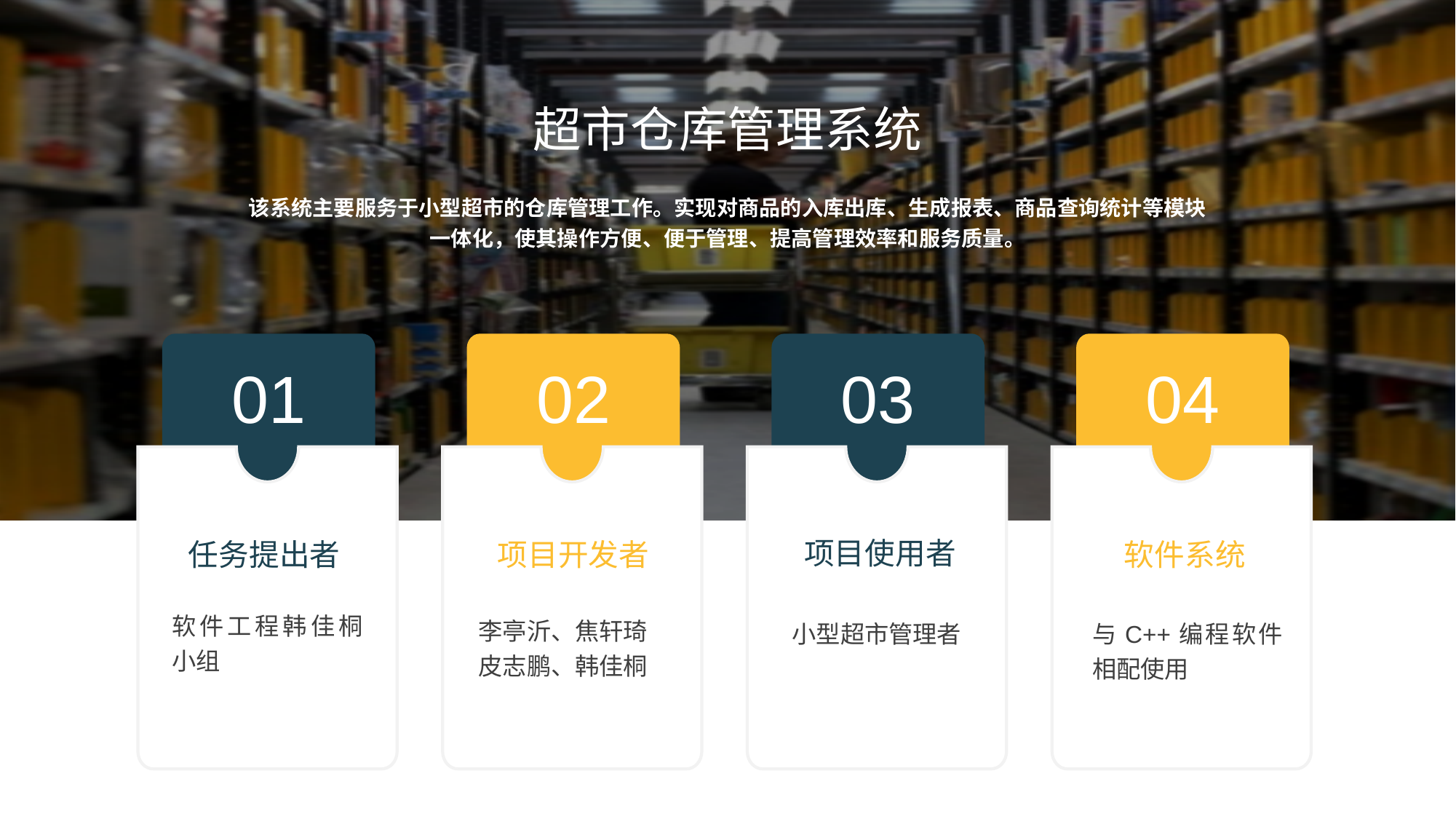

超市仓库管理系统
该系统主要服务于小型超市的仓库管理工作。实现对商品的入库出库、生成报表、商品查询统计等模块一体化，使其操作方便、便于管理、提高管理效率和服务质量。
01
02
03
04

项目使用者
项目开发者
任务提出者
软件系统
软件工程韩佳桐小组
李亭沂、焦轩琦
皮志鹏、韩佳桐
小型超市管理者
与C++编程软件相配使用